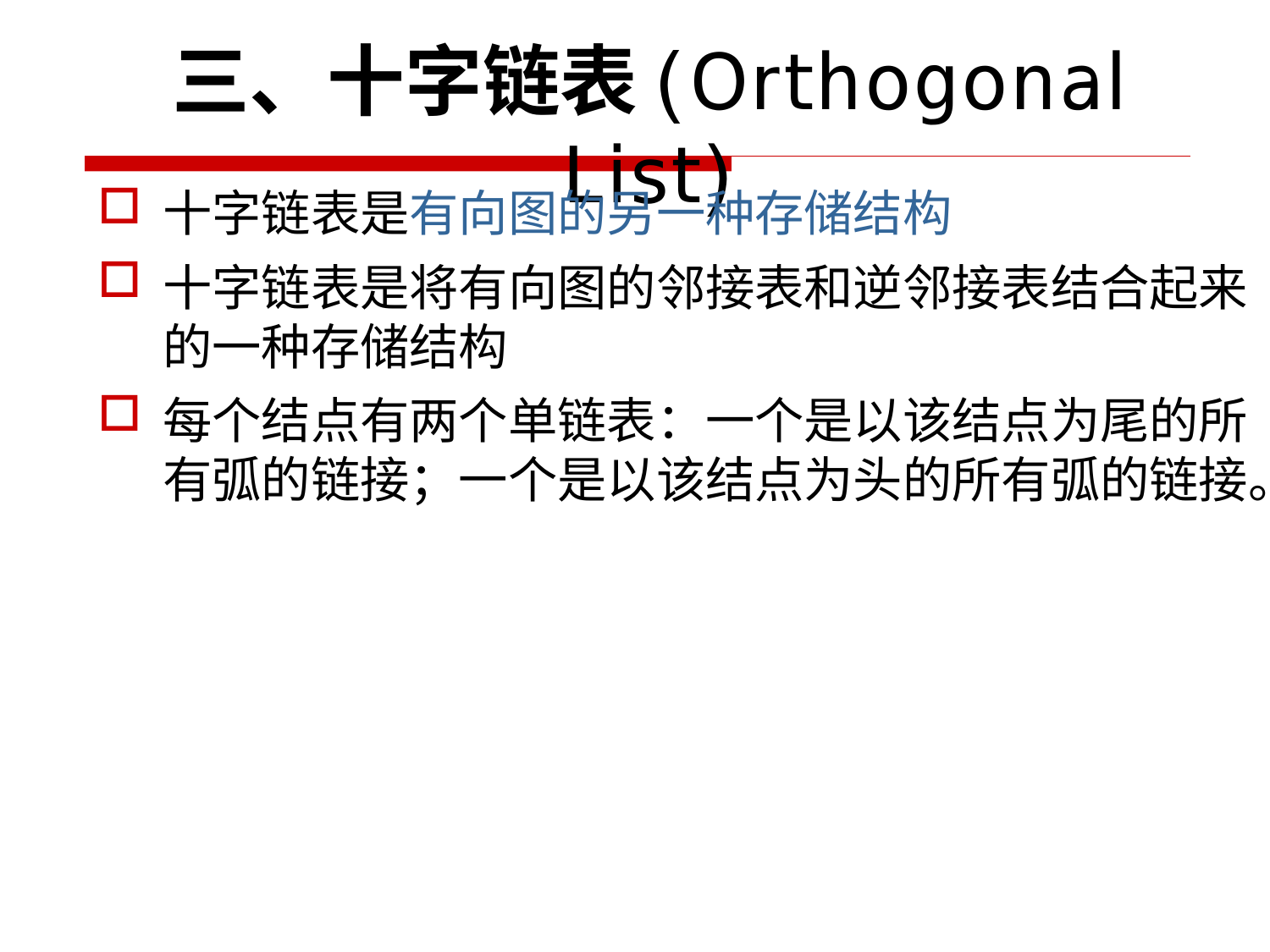

三、十字链表(Orthogonal List)
十字链表是有向图的另一种存储结构
十字链表是将有向图的邻接表和逆邻接表结合起来的一种存储结构
每个结点有两个单链表：一个是以该结点为尾的所有弧的链接；一个是以该结点为头的所有弧的链接。